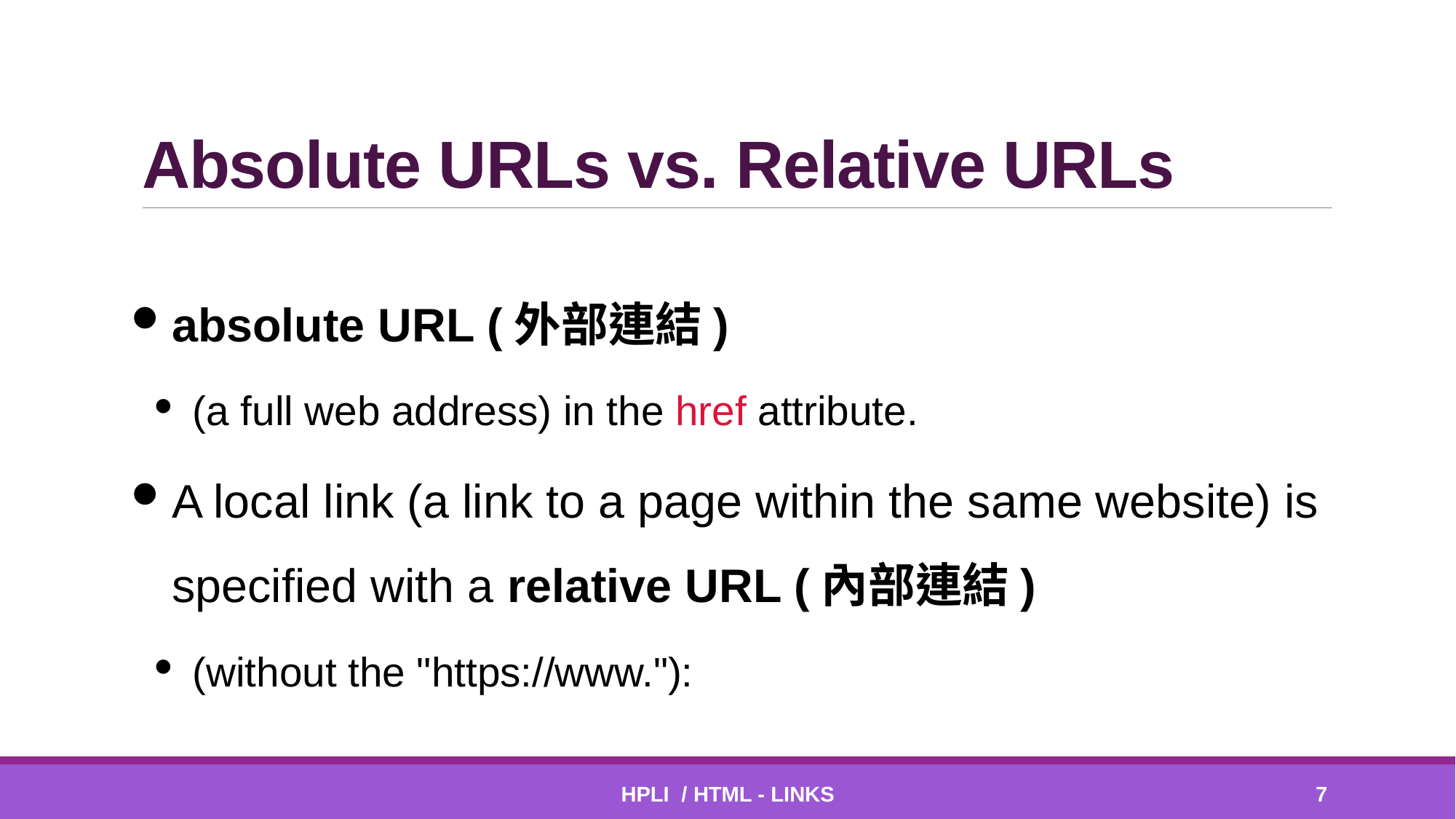

# Absolute URLs vs. Relative URLs
absolute URL (外部連結)
(a full web address) in the href attribute.
A local link (a link to a page within the same website) is specified with a relative URL (內部連結)
(without the "https://www."):

HPLI  / HTML - Links
7